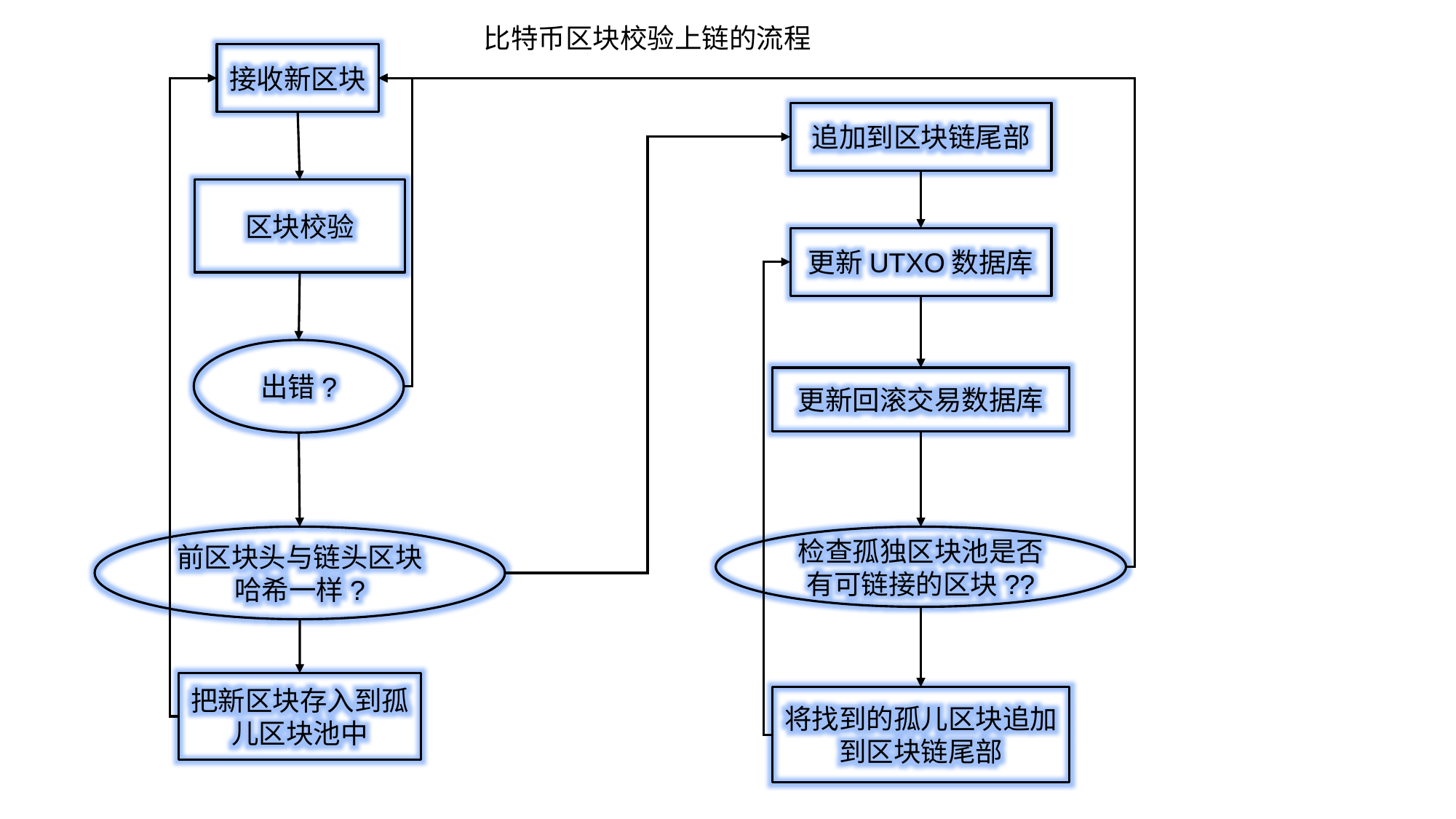

比特币区块校验上链的流程
接收新区块
追加到区块链尾部
区块校验
更新UTXO数据库
出错?
更新回滚交易数据库
前区块头与链头区块哈希一样?
检查孤独区块池是否有可链接的区块??
把新区块存入到孤儿区块池中
将找到的孤儿区块追加到区块链尾部